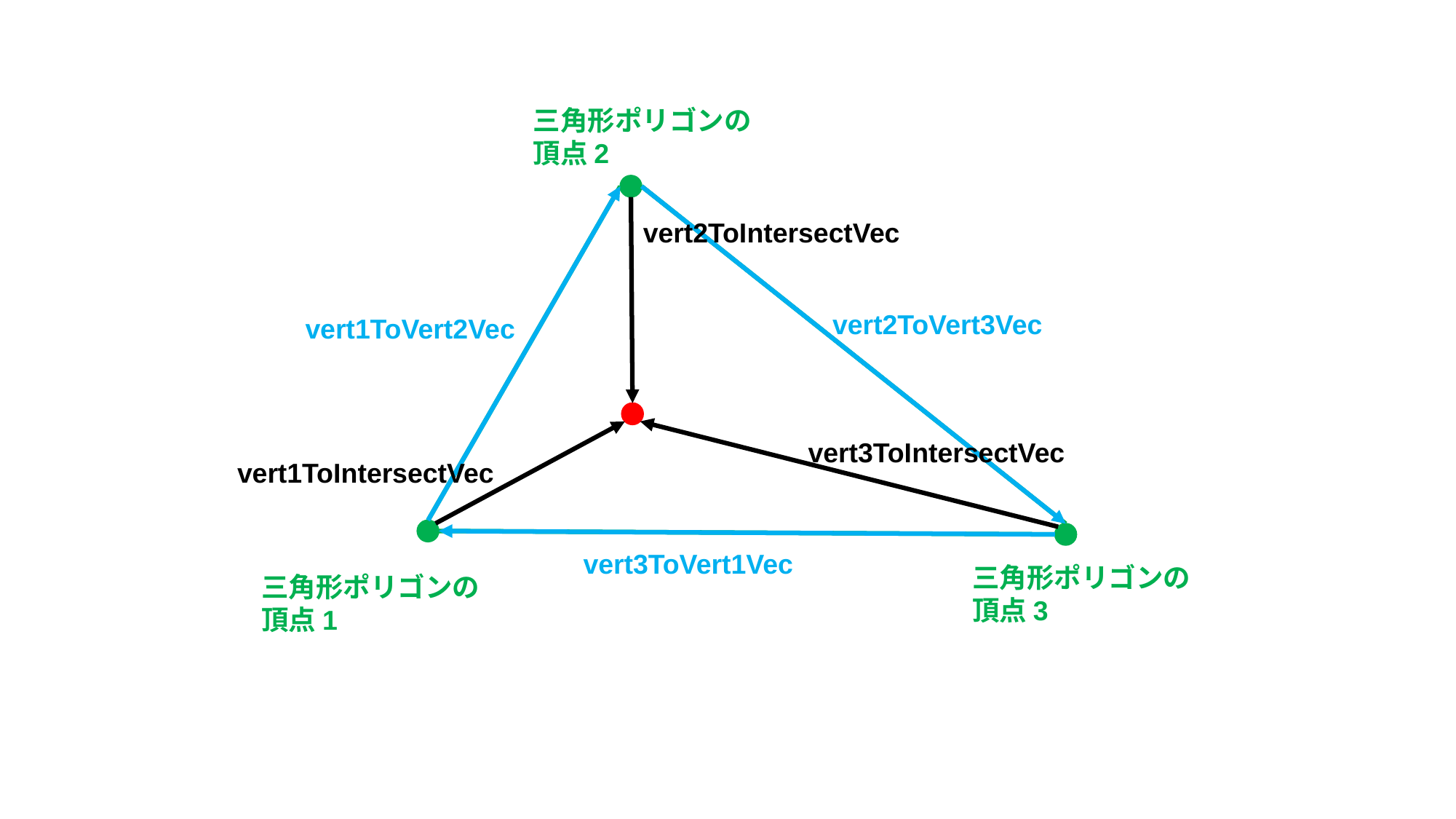

三角形ポリゴンの頂点2

vert2ToIntersectVec
vert2ToVert3Vec
vert1ToVert2Vec

vert3ToIntersectVec
vert1ToIntersectVec

vert3ToVert1Vec
三角形ポリゴンの頂点3
三角形ポリゴンの頂点1